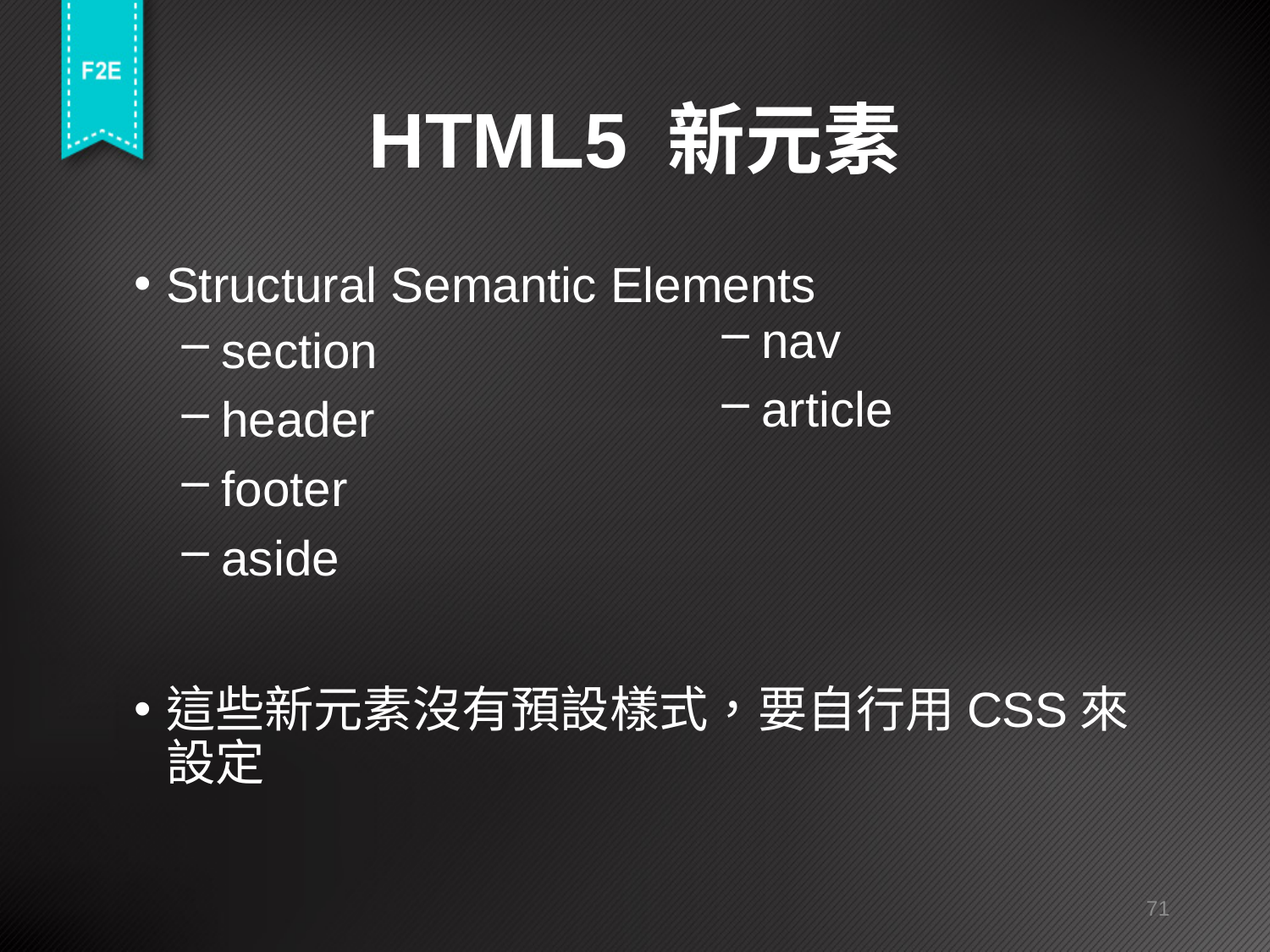

# HTML5 新元素
Structural Semantic Elements

這些新元素沒有預設樣式，要自行用CSS來設定

nav
article

section
header
footer
aside

71